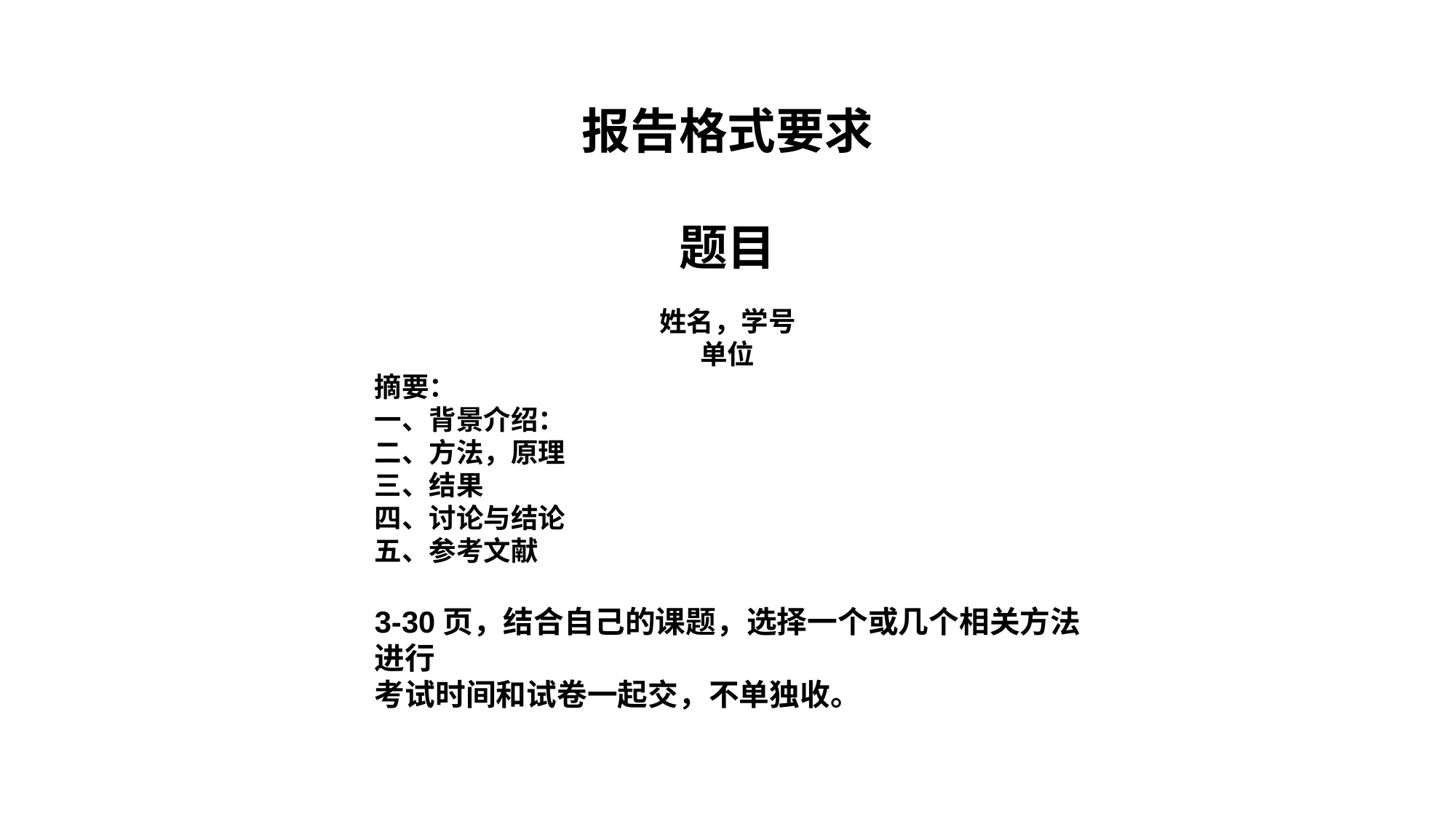

报告格式要求

题目

姓名，学号
单位
摘要：
一、背景介绍：
二、方法，原理
三、结果
四、讨论与结论
五、参考文献

3-30页，结合自己的课题，选择一个或几个相关方法进行
考试时间和试卷一起交，不单独收。